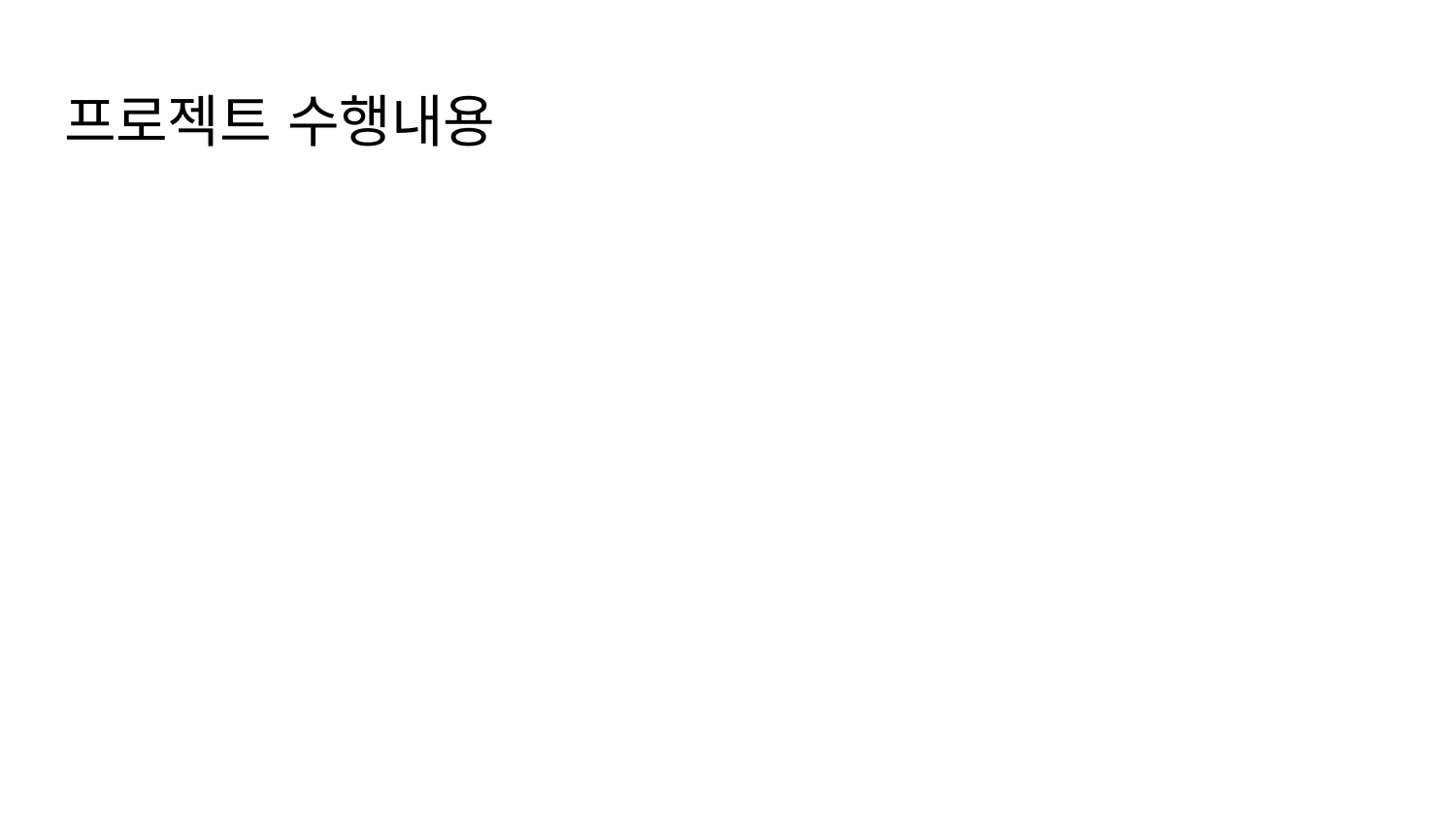

# 프로젝트 수행내용

1. 제출한 중간보고서의 2. 수행 내용 및 중간 결과의 내용 중 수행 내용을 프로젝트 요구사항 슬라이드의 예시 문단의 푸른색 3가지 요구사항 항목에 맞춰서 간략히 작성 해주시면 됩니다.